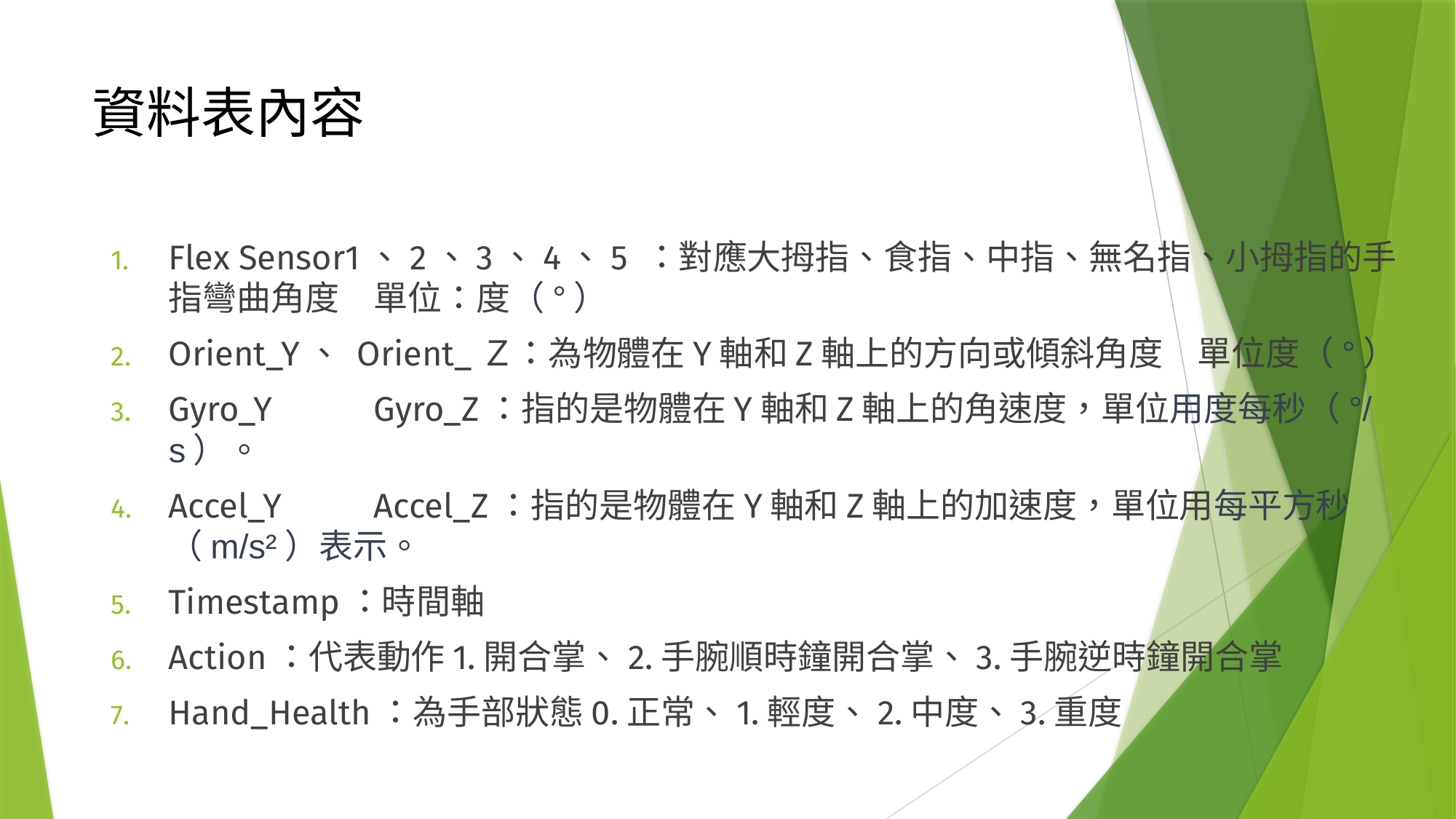

# 資料表內容
Flex Sensor1、2、3、4、5 ：對應大拇指、食指、中指、無名指、小拇指的手指彎曲角度　單位：度（°）
Orient_Y、 Orient_Ｚ：為物體在Y軸和Z軸上的方向或傾斜角度　單位度（°）
Gyro_Y	Gyro_Z：指的是物體在Y軸和Z軸上的角速度，單位用度每秒（°/s）。
Accel_Y	Accel_Z：指的是物體在Y軸和Z軸上的加速度，單位用每平方秒（m/s²）表示。
Timestamp：時間軸
Action：代表動作1.開合掌、2.手腕順時鐘開合掌、3.手腕逆時鐘開合掌
Hand_Health：為手部狀態0.正常、1.輕度、2.中度、3.重度